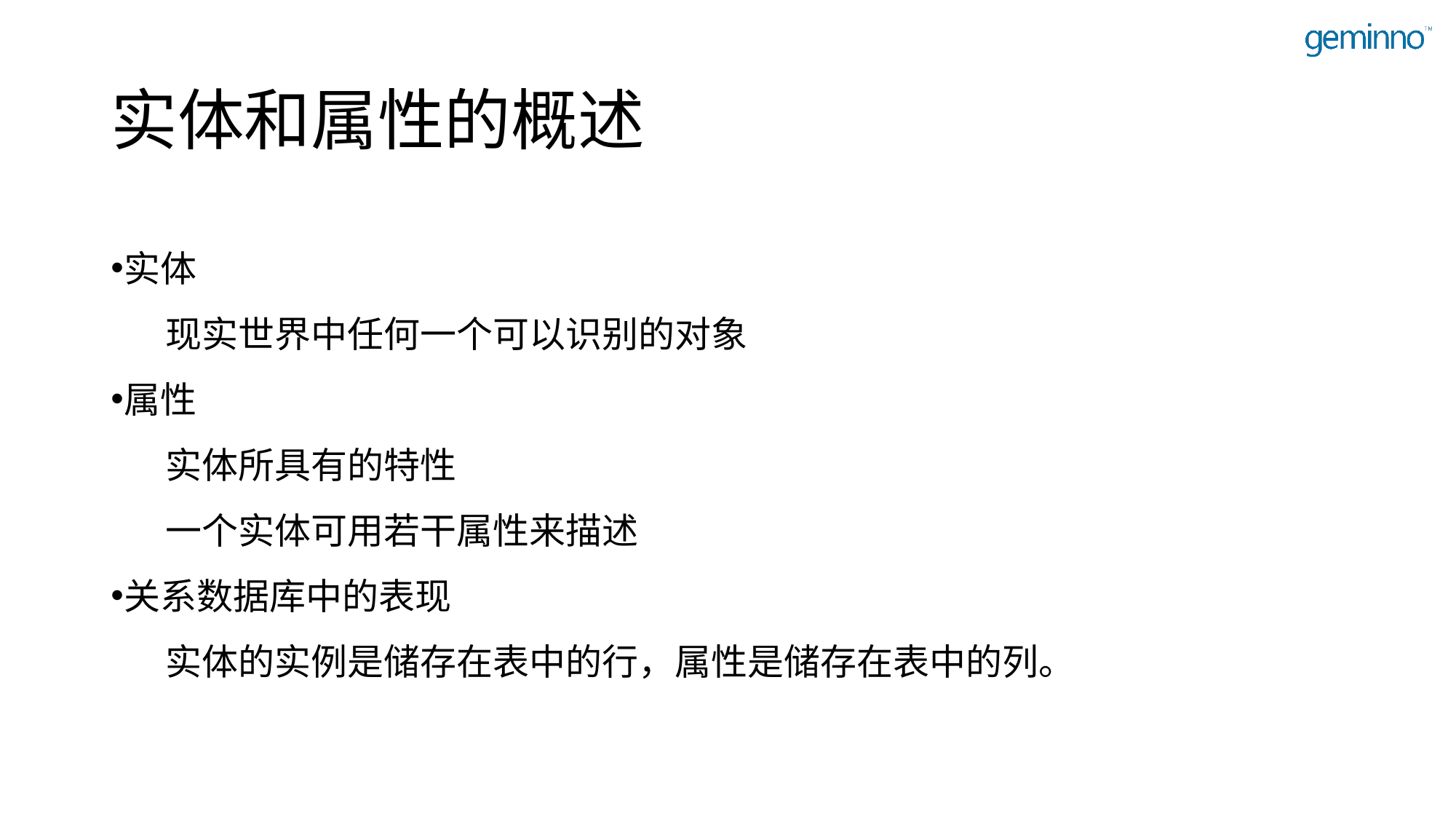

# 实体和属性的概述
实体
现实世界中任何一个可以识别的对象
属性
实体所具有的特性
一个实体可用若干属性来描述
关系数据库中的表现
实体的实例是储存在表中的行，属性是储存在表中的列。